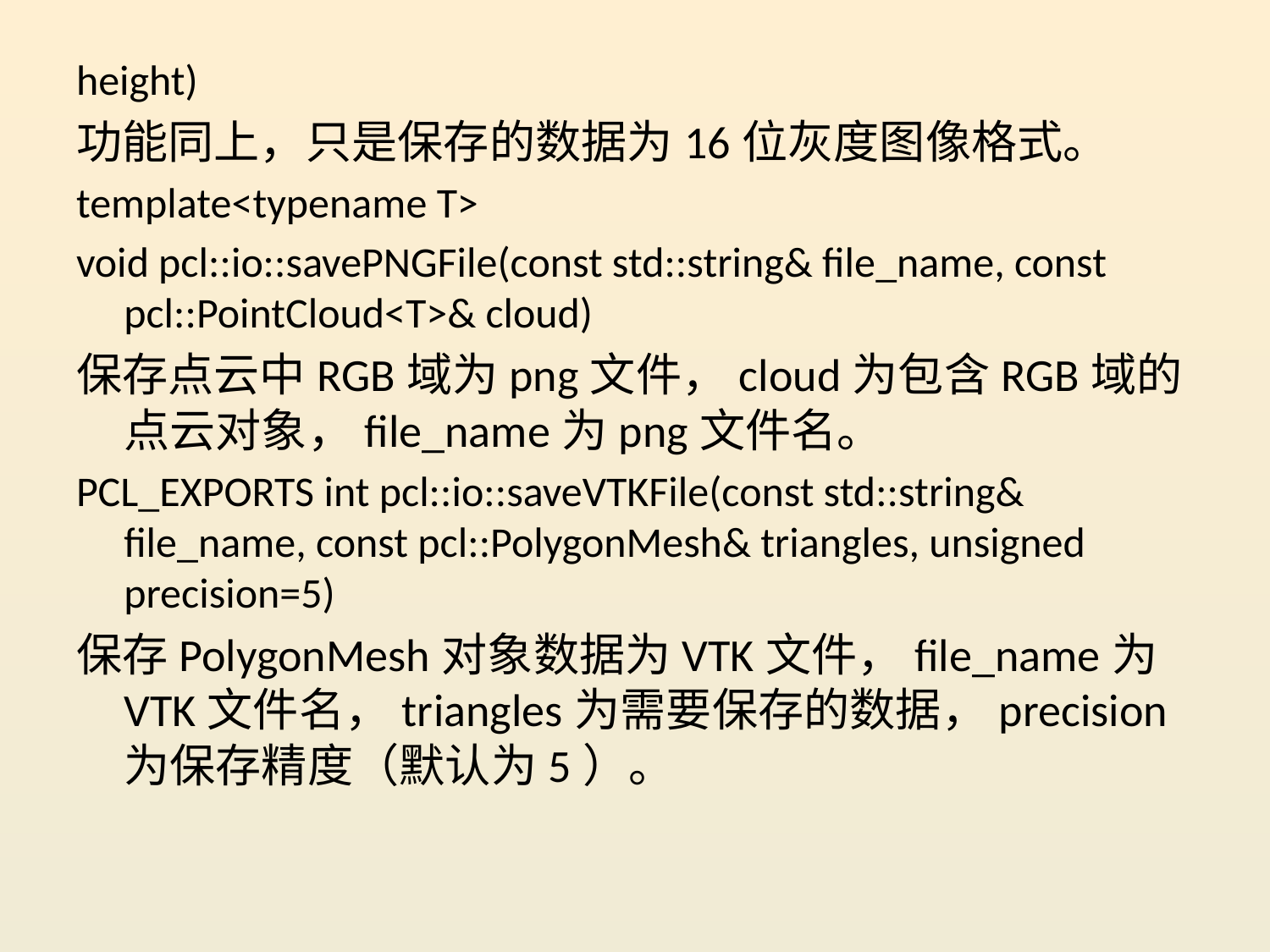

height)
功能同上，只是保存的数据为16位灰度图像格式。
template<typename T>
void pcl::io::savePNGFile(const std::string& file_name, const pcl::PointCloud<T>& cloud)
保存点云中RGB域为png文件，cloud为包含RGB域的点云对象，file_name为png文件名。
PCL_EXPORTS int pcl::io::saveVTKFile(const std::string& file_name, const pcl::PolygonMesh& triangles, unsigned precision=5)
保存PolygonMesh对象数据为VTK文件，file_name为VTK文件名，triangles为需要保存的数据，precision为保存精度（默认为5）。